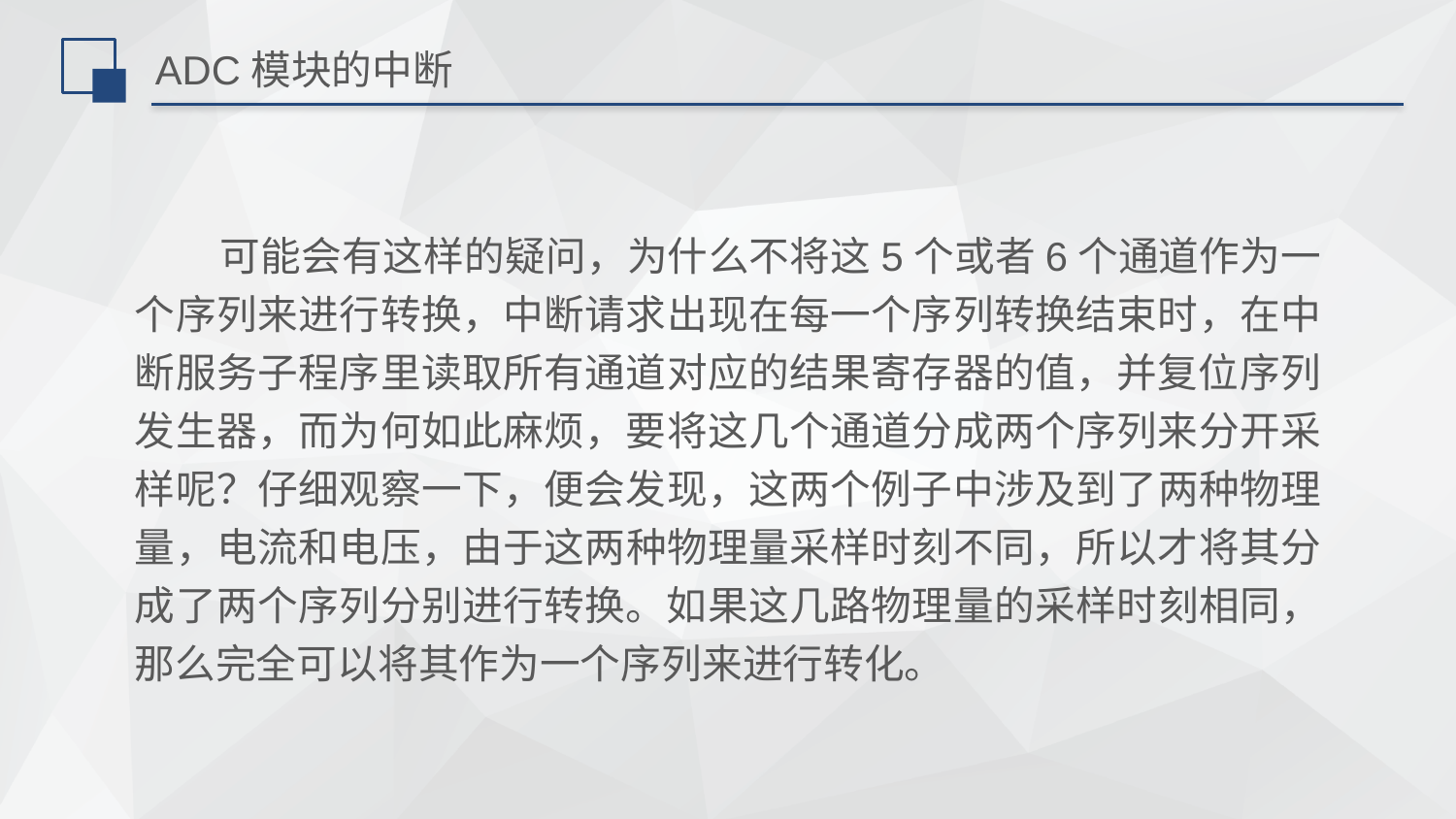

# ADC模块的中断
可能会有这样的疑问，为什么不将这5个或者6个通道作为一个序列来进行转换，中断请求出现在每一个序列转换结束时，在中断服务子程序里读取所有通道对应的结果寄存器的值，并复位序列发生器，而为何如此麻烦，要将这几个通道分成两个序列来分开采样呢？仔细观察一下，便会发现，这两个例子中涉及到了两种物理量，电流和电压，由于这两种物理量采样时刻不同，所以才将其分成了两个序列分别进行转换。如果这几路物理量的采样时刻相同，那么完全可以将其作为一个序列来进行转化。